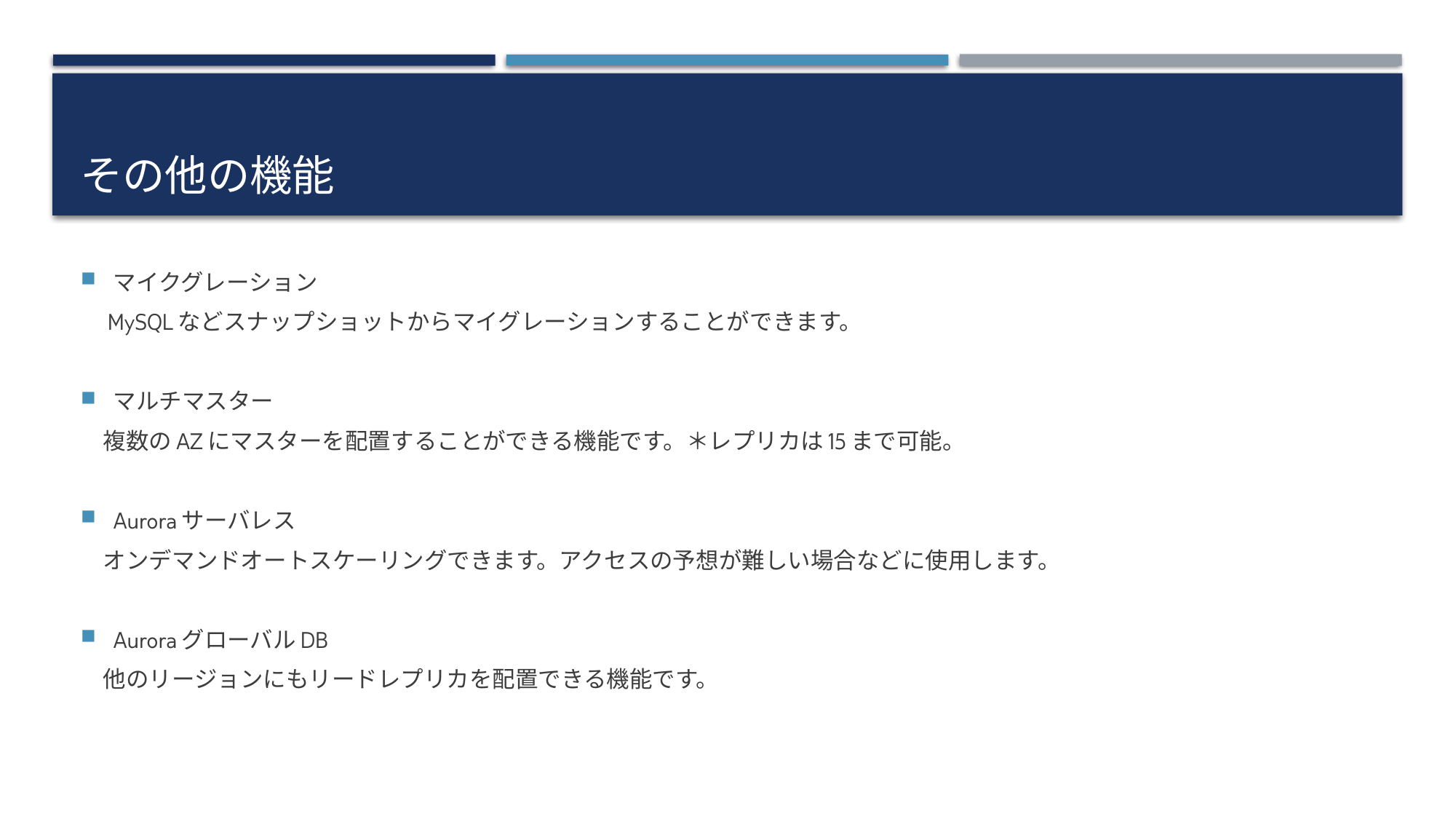

# その他の機能
マイクグレーション
　MySQLなどスナップショットからマイグレーションすることができます。

マルチマスター
　複数のAZにマスターを配置することができる機能です。＊レプリカは15まで可能。

Auroraサーバレス
　オンデマンドオートスケーリングできます。アクセスの予想が難しい場合などに使用します。

AuroraグローバルDB
　他のリージョンにもリードレプリカを配置できる機能です。